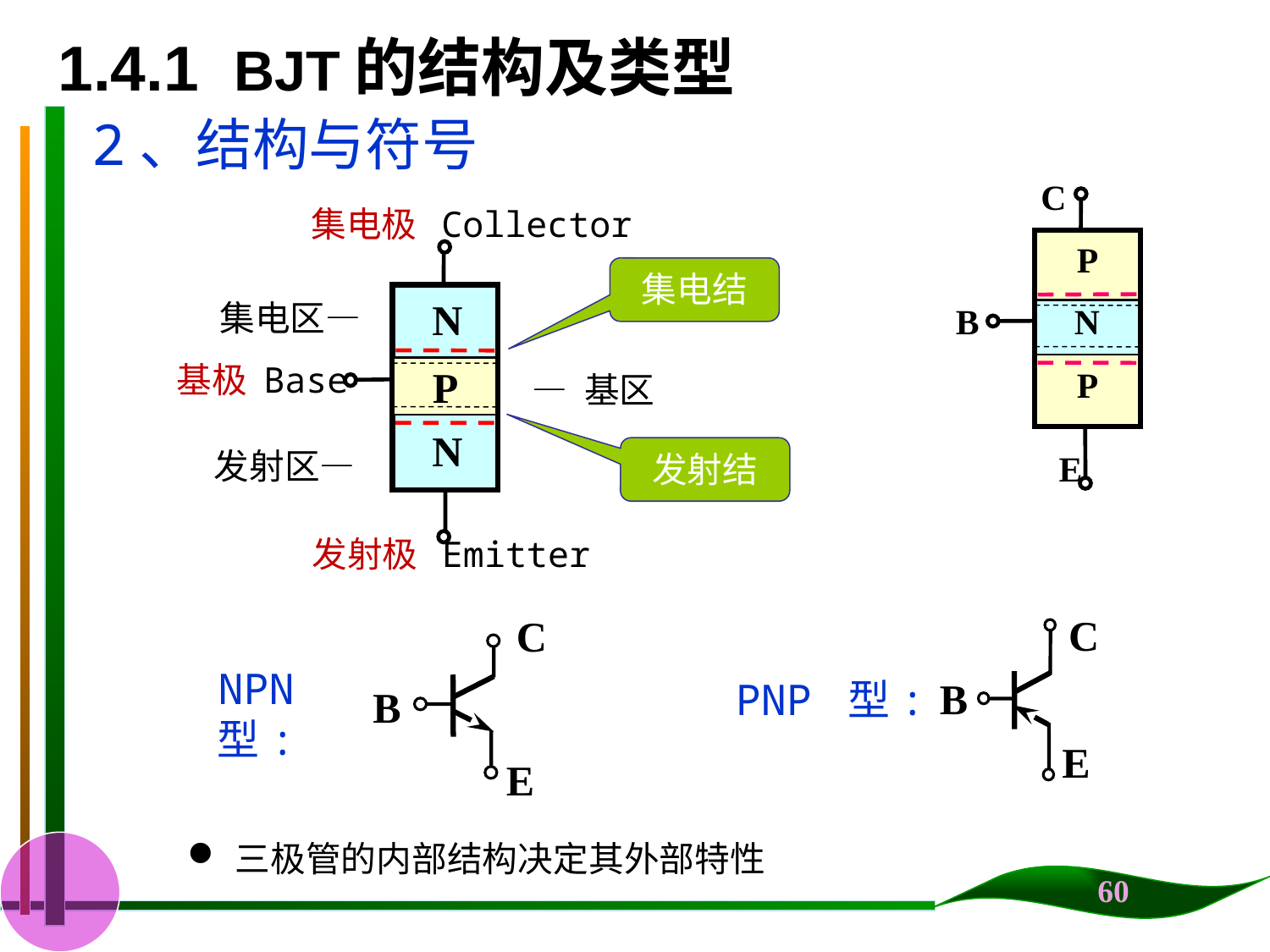

1.4.1  BJT的结构及类型
2、结构与符号
C

P
B
N

P

E

集电极  Collector
基极 Base
发射极  Emitter

N

P

N

集电结
集电区—
— 基区
发射区—
发射结
C

B

E
C

B

E

NPN 型:
PNP 型:
三极管的内部结构决定其外部特性
60